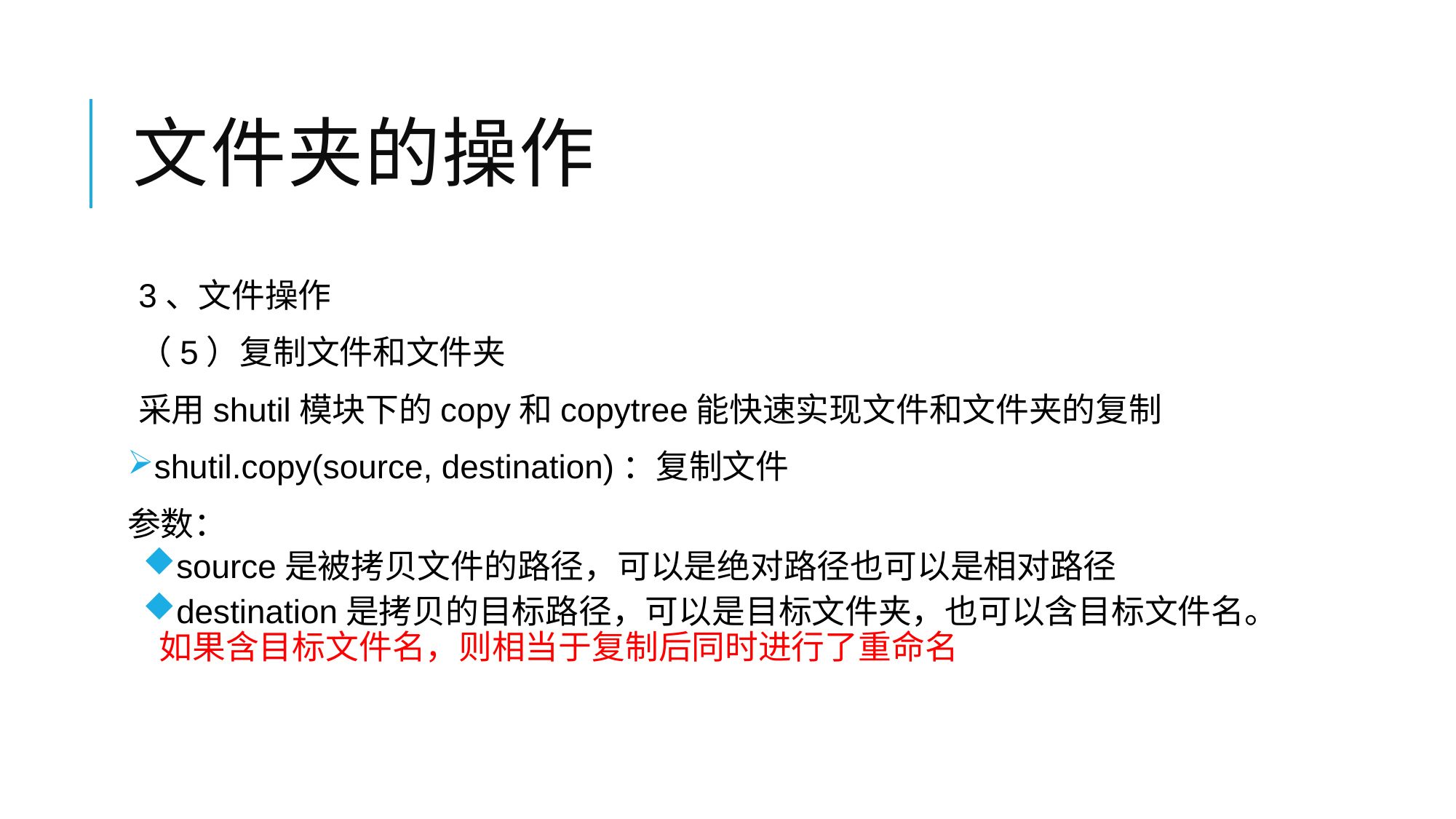

# 文件夹的操作
3、文件操作
（5）复制文件和文件夹
采用shutil模块下的copy和copytree能快速实现文件和文件夹的复制
shutil.copy(source, destination)：复制文件
参数：
source是被拷贝文件的路径，可以是绝对路径也可以是相对路径
destination是拷贝的目标路径，可以是目标文件夹，也可以含目标文件名。如果含目标文件名，则相当于复制后同时进行了重命名